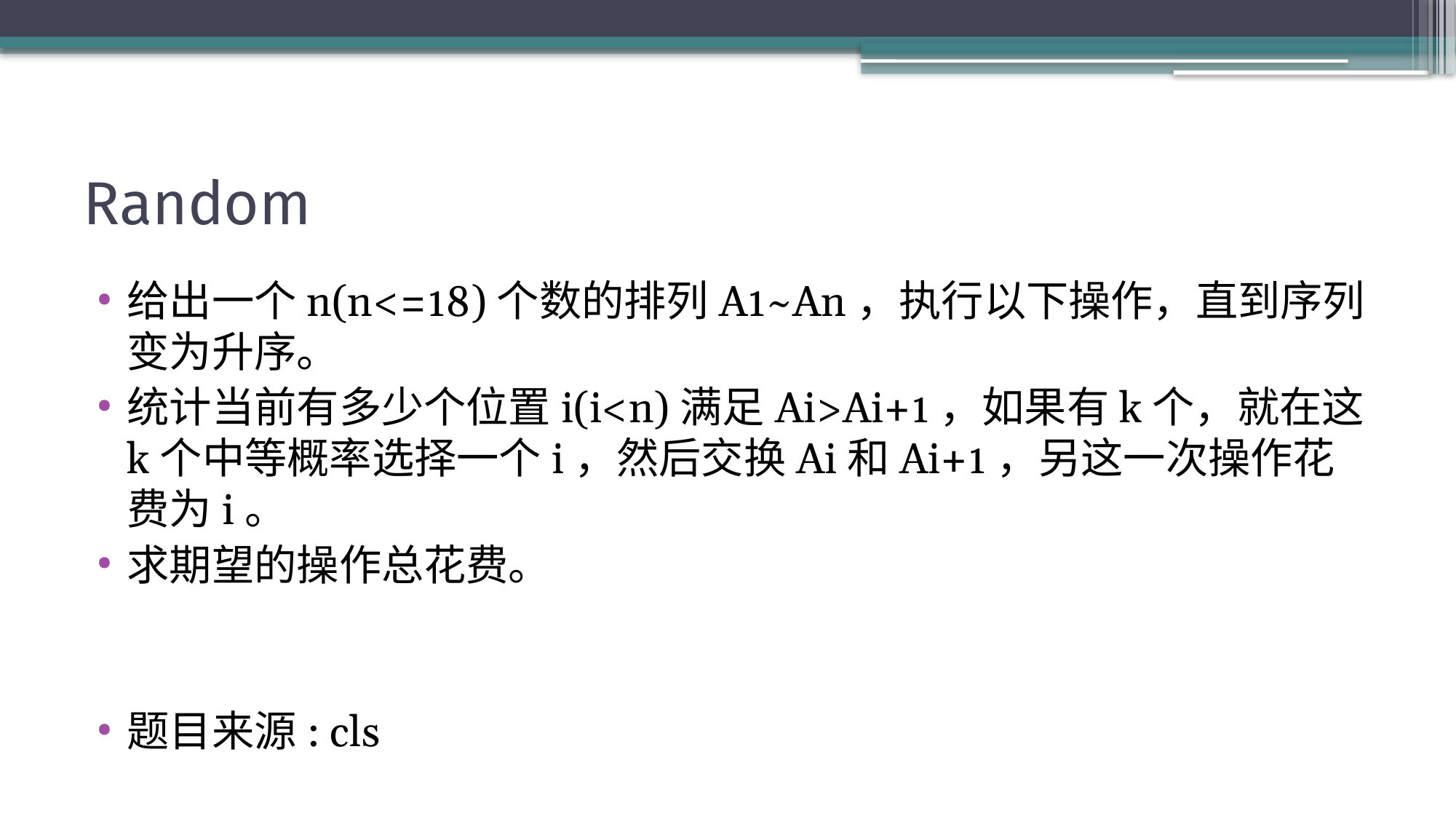

# Random
给出一个n(n<=18)个数的排列A1~An，执行以下操作，直到序列变为升序。
统计当前有多少个位置i(i<n)满足Ai>Ai+1，如果有k个，就在这k个中等概率选择一个i，然后交换Ai和Ai+1，另这一次操作花费为i。
求期望的操作总花费。

题目来源: cls